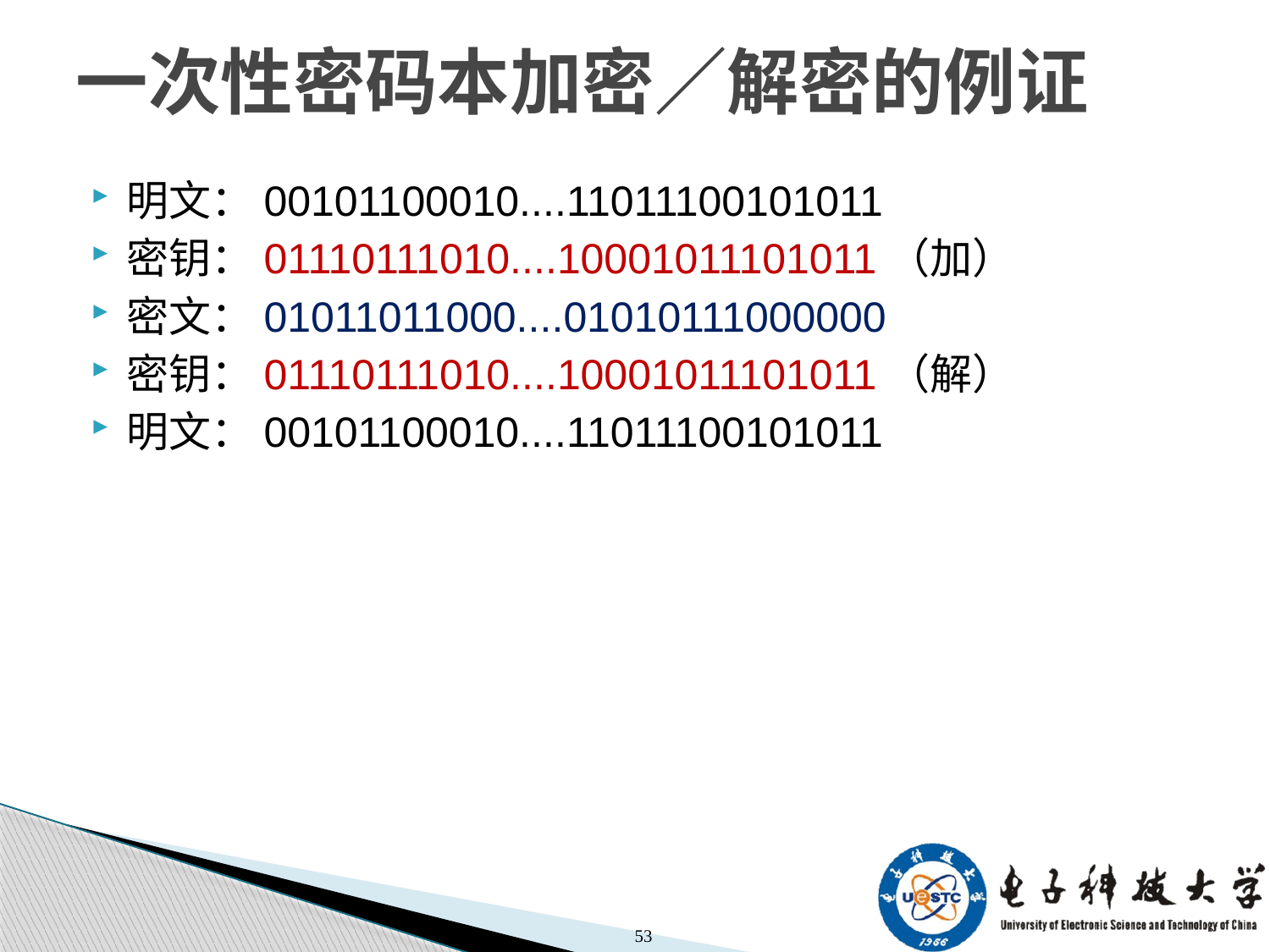

# 一次性密码本加密／解密的例证
明文：00101100010....11011100101011
密钥：01110111010....10001011101011（加）
密文：01011011000....01010111000000
密钥：01110111010....10001011101011（解）
明文：00101100010....11011100101011
53